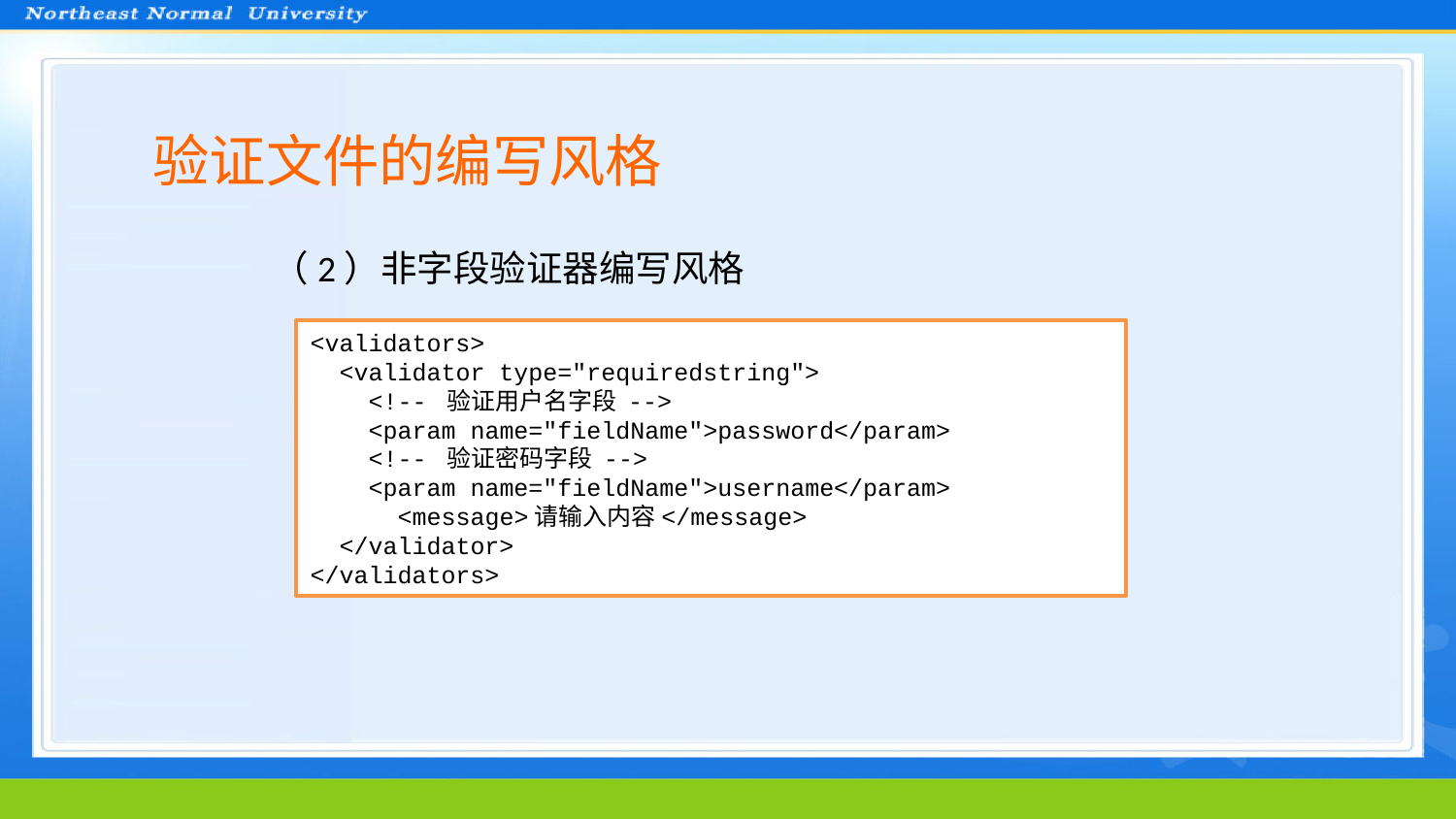

验证文件的编写风格
（2）非字段验证器编写风格
<validators>
  <validator type="requiredstring">
    <!-- 验证用户名字段 -->
    <param name="fieldName">password</param>
    <!-- 验证密码字段 -->
    <param name="fieldName">username</param>
      <message>请输入内容</message>
  </validator>
</validators>